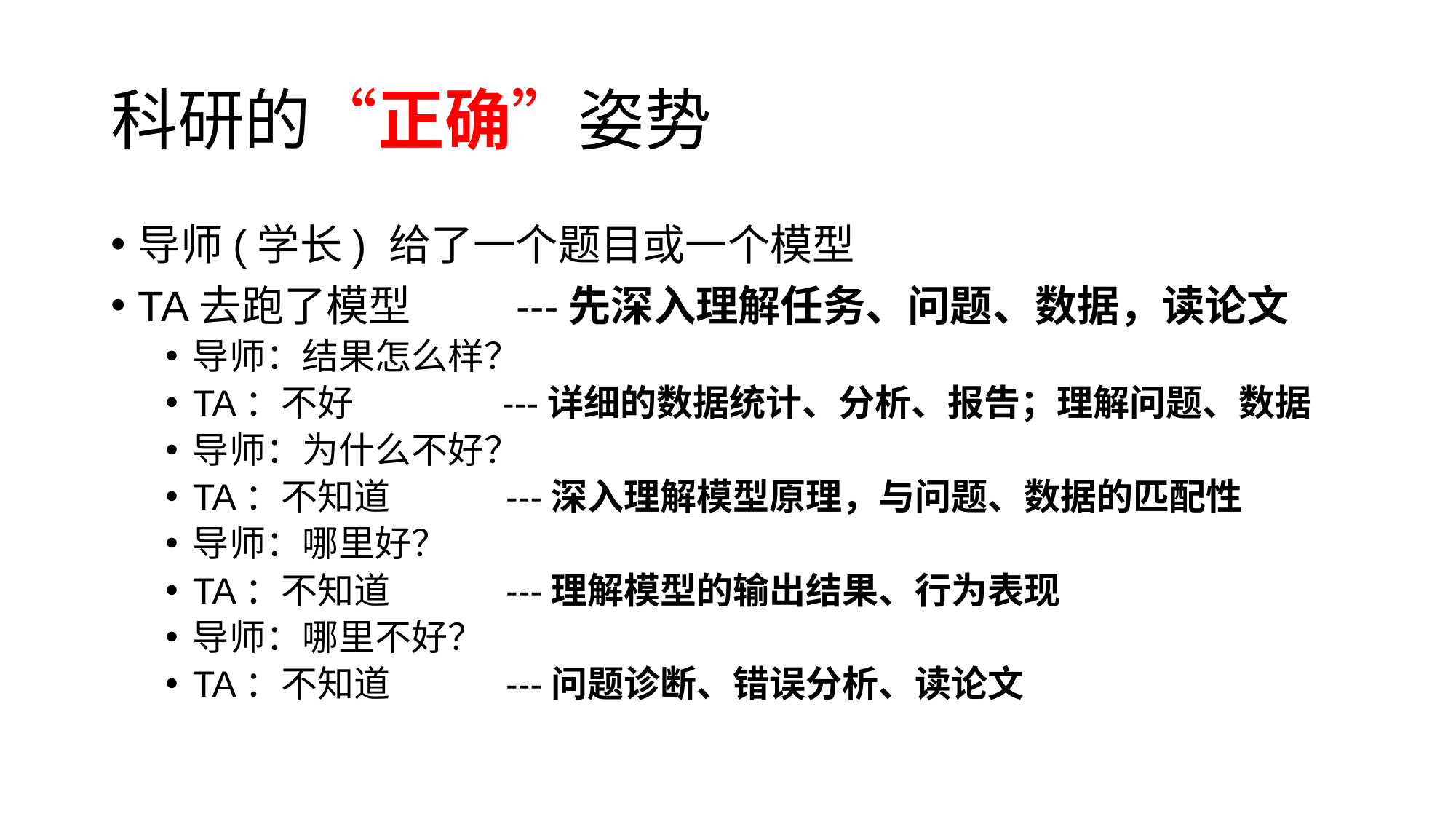

# 科研的“正确”姿势
导师(学长) 给了一个题目或一个模型
TA去跑了模型          ---先深入理解任务、问题、数据，读论文
导师：结果怎么样？
TA：不好                 ---详细的数据统计、分析、报告；理解问题、数据
导师：为什么不好？
TA：不知道             ---深入理解模型原理，与问题、数据的匹配性
导师：哪里好？
TA：不知道             ---理解模型的输出结果、行为表现
导师：哪里不好？
TA：不知道             ---问题诊断、错误分析、读论文